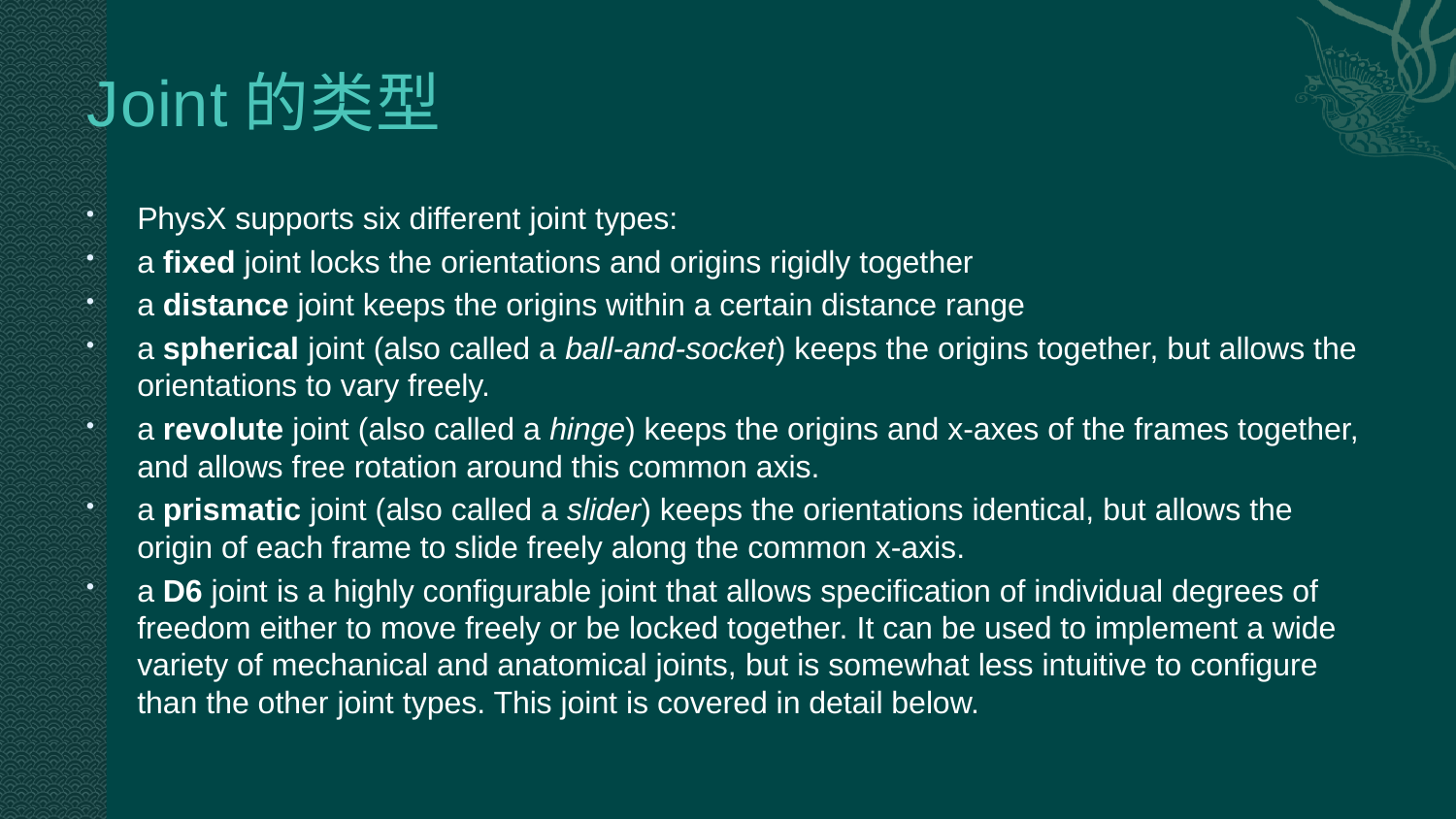

# Joint的类型
PhysX supports six different joint types:
a fixed joint locks the orientations and origins rigidly together
a distance joint keeps the origins within a certain distance range
a spherical joint (also called a ball-and-socket) keeps the origins together, but allows the orientations to vary freely.
a revolute joint (also called a hinge) keeps the origins and x-axes of the frames together, and allows free rotation around this common axis.
a prismatic joint (also called a slider) keeps the orientations identical, but allows the origin of each frame to slide freely along the common x-axis.
a D6 joint is a highly configurable joint that allows specification of individual degrees of freedom either to move freely or be locked together. It can be used to implement a wide variety of mechanical and anatomical joints, but is somewhat less intuitive to configure than the other joint types. This joint is covered in detail below.